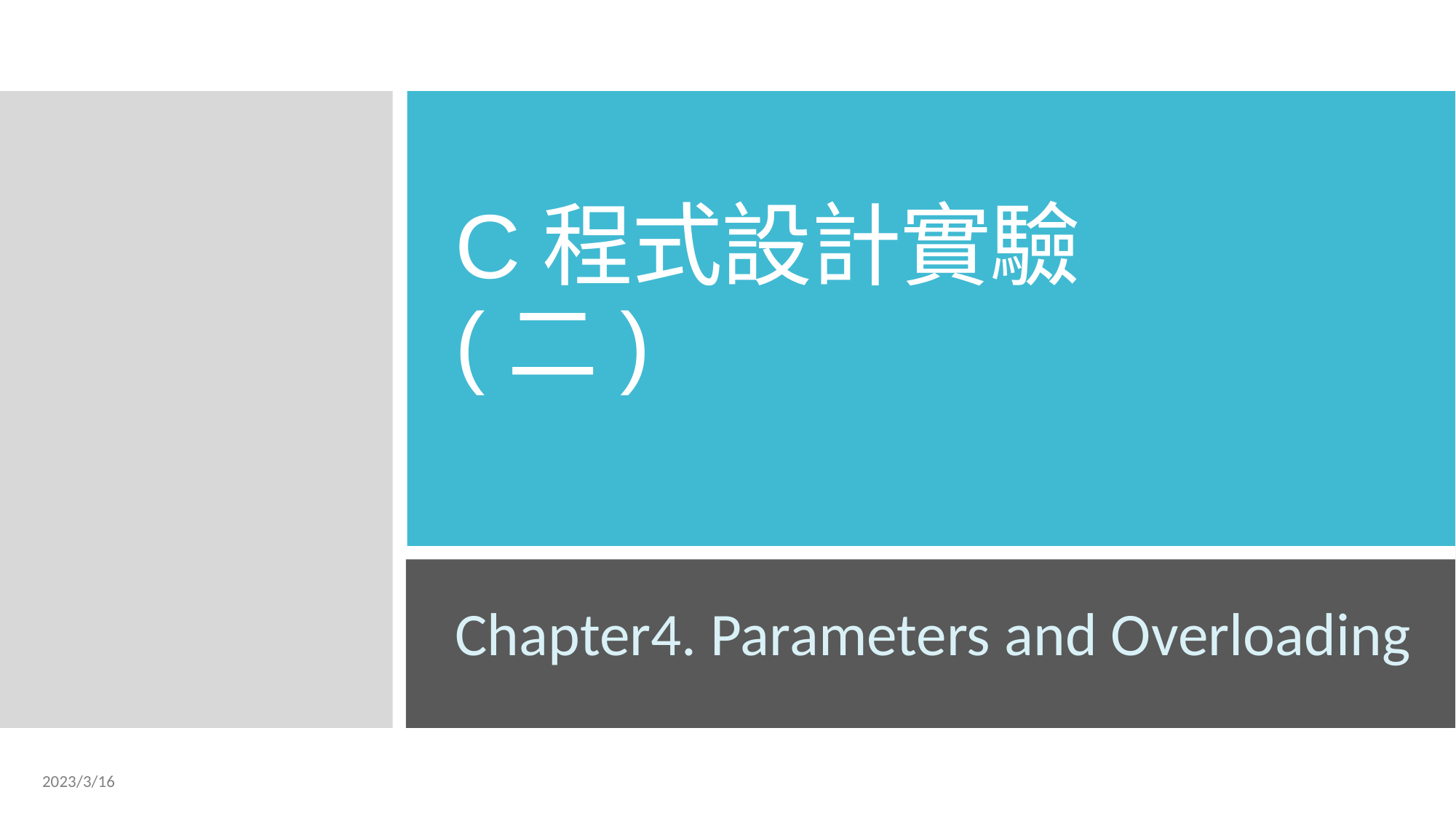

# C程式設計實驗(二)

Chapter4. Parameters and Overloading
2023/3/16
1